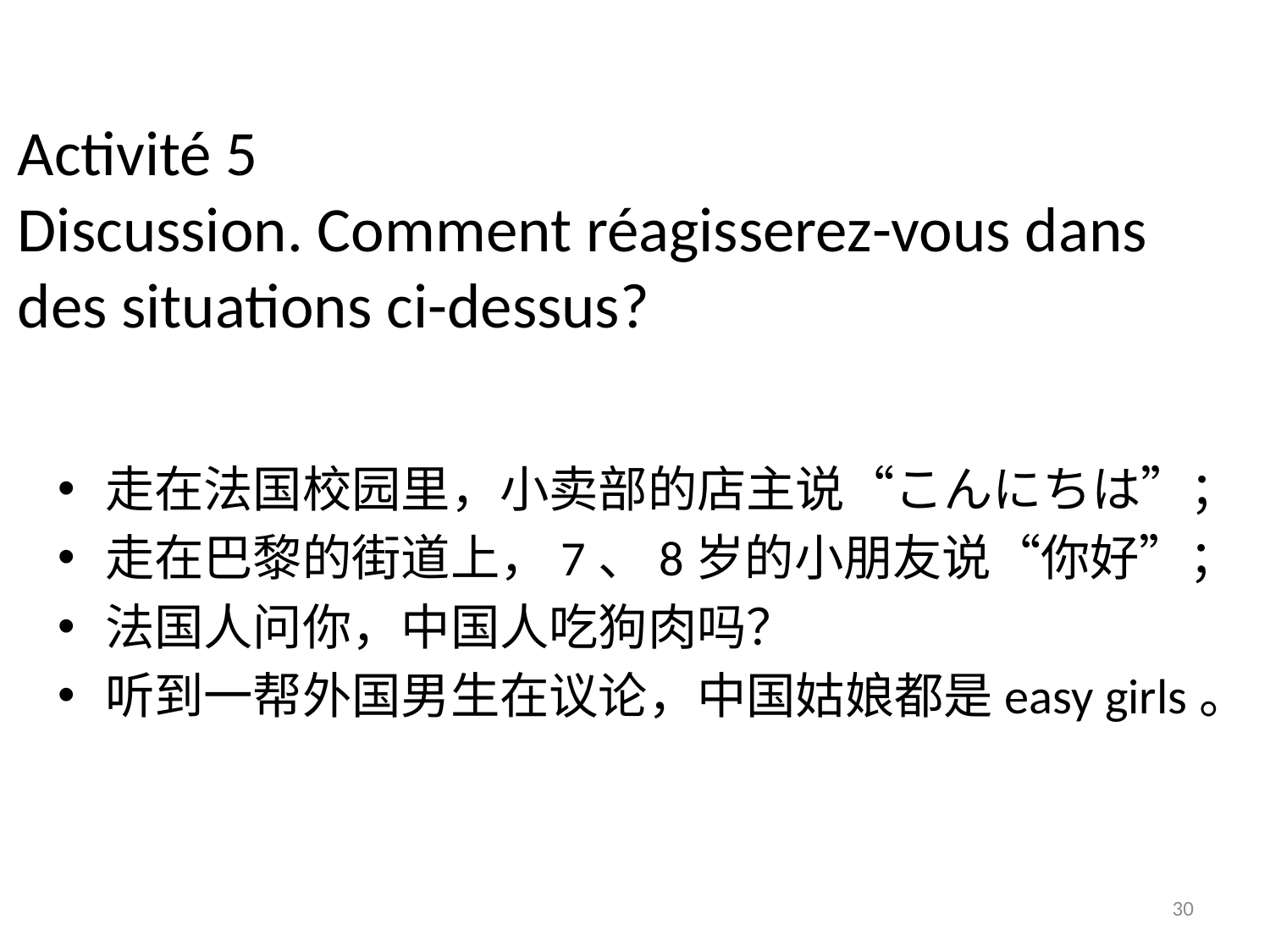

# Activité 5 Discussion. Comment réagisserez-vous dans des situations ci-dessus?
走在法国校园里，小卖部的店主说“こんにちは”；
走在巴黎的街道上，7、8岁的小朋友说“你好”；
法国人问你，中国人吃狗肉吗？
听到一帮外国男生在议论，中国姑娘都是easy girls。
30